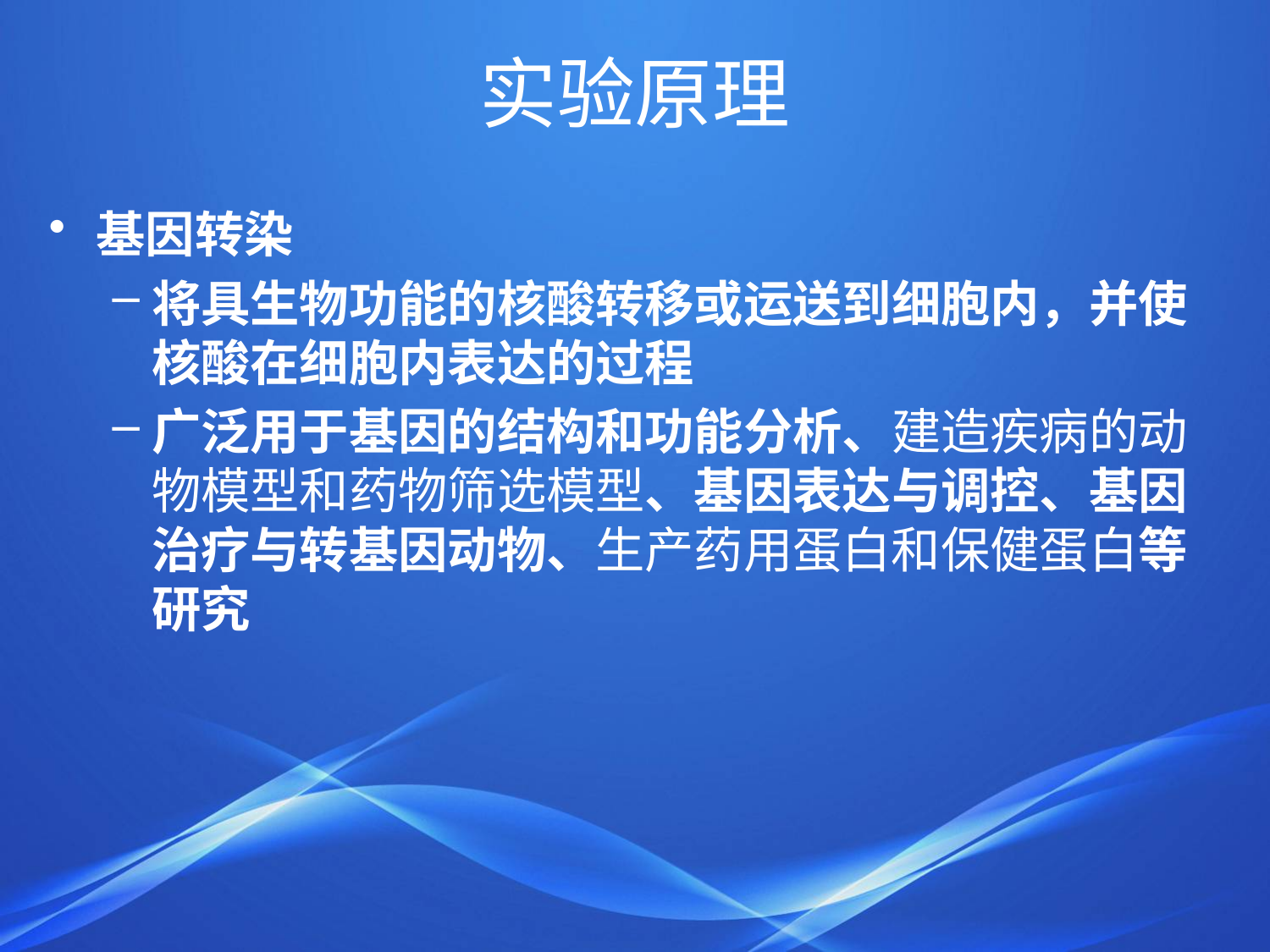

# 实验原理
基因转染
将具生物功能的核酸转移或运送到细胞内，并使核酸在细胞内表达的过程
广泛用于基因的结构和功能分析、建造疾病的动物模型和药物筛选模型、基因表达与调控、基因治疗与转基因动物、生产药用蛋白和保健蛋白等研究